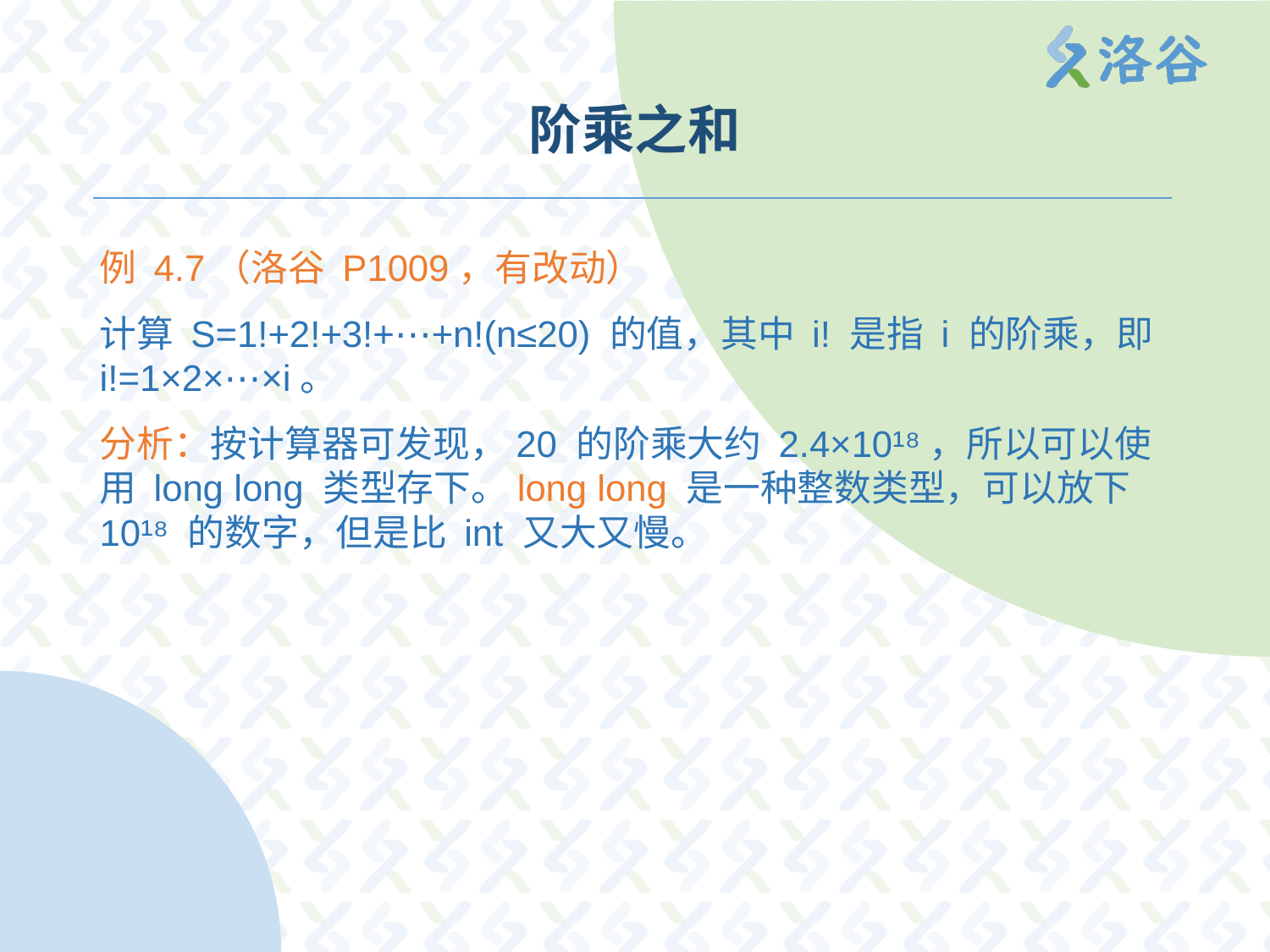

# 阶乘之和
例 4.7（洛谷 P1009，有改动）
计算 S=1!+2!+3!+⋯+n!(n≤20) 的值，其中 i! 是指 i 的阶乘，即 i!=1×2×⋯×i。
分析：按计算器可发现，20 的阶乘大约 2.4×10¹⁸，所以可以使用 long long 类型存下。long long 是一种整数类型，可以放下 10¹⁸ 的数字，但是比 int 又大又慢。